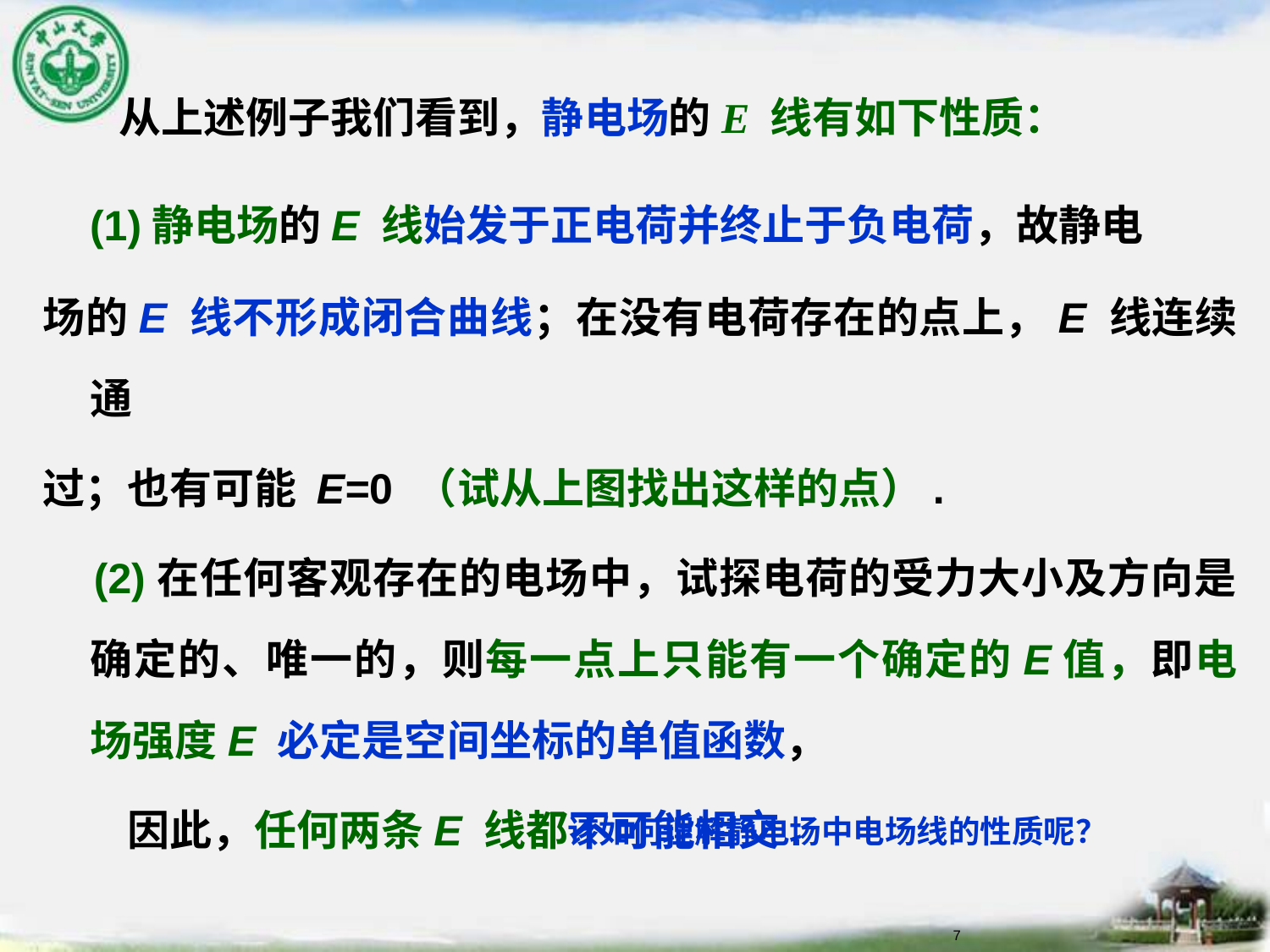

# 从上述例子我们看到，静电场的E 线有如下性质：
   (1)静电场的E 线始发于正电荷并终止于负电荷，故静电
场的E 线不形成闭合曲线；在没有电荷存在的点上，E 线连续通
过；也有可能 E=0 （试从上图找出这样的点）.
    (2)在任何客观存在的电场中，试探电荷的受力大小及方向是确定的、唯一的，则每一点上只能有一个确定的E值，即电场强度E 必定是空间坐标的单值函数，
　　因此，任何两条E 线都不可能相交.
该如何理解静电场中电场线的性质呢？
7